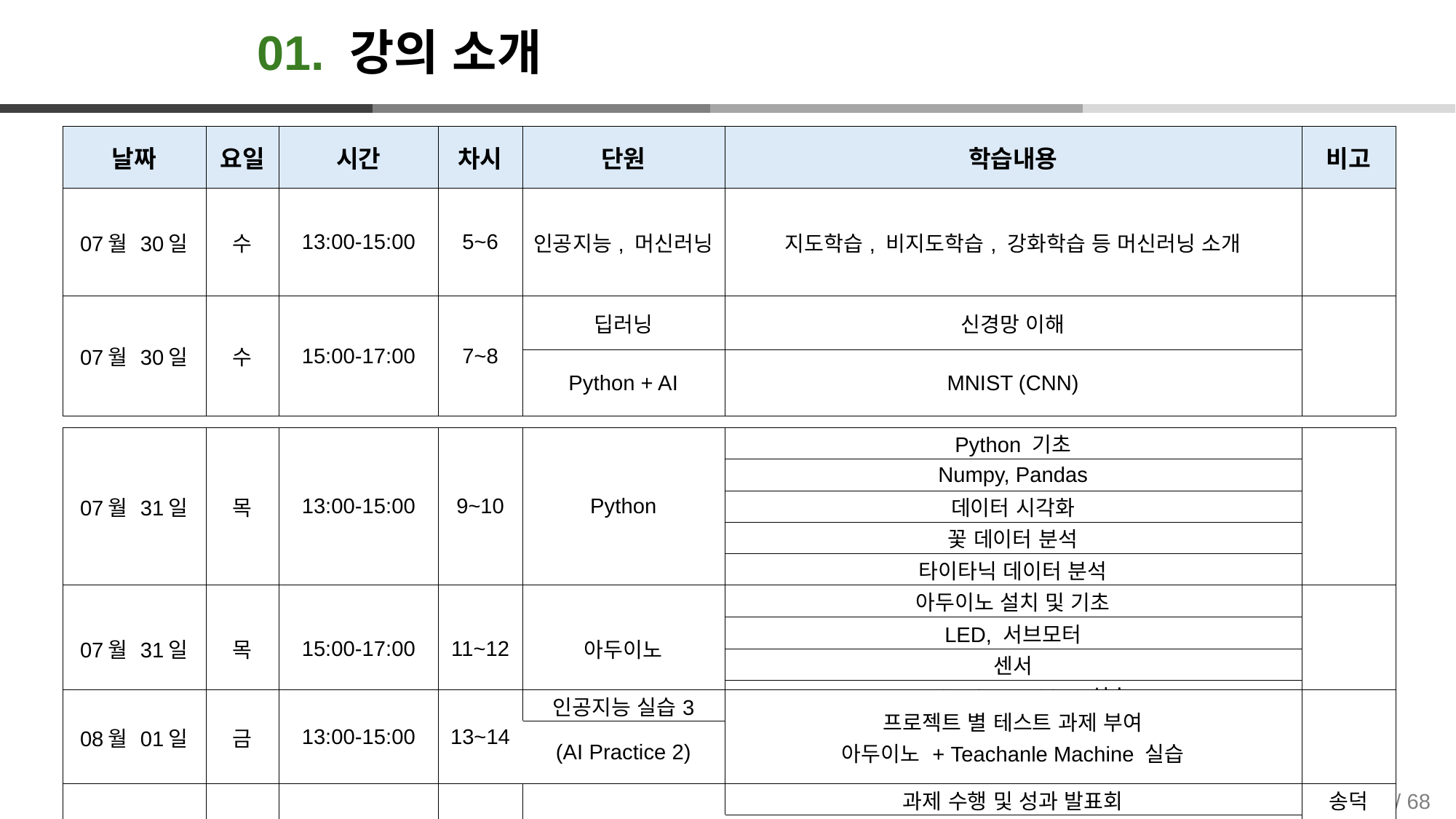

# 01. 강의 소개
| 날짜 | 요일 | 시간 | 차시 | 단원 | 학습내용 | 비고 |
| --- | --- | --- | --- | --- | --- | --- |
| 07월 30일 | 수 | 13:00-15:00 | 5~6 | 인공지능, 머신러닝 | 지도학습, 비지도학습, 강화학습 등 머신러닝 소개 |  |
| 07월 30일 | 수 | 15:00-17:00 | 7~8 | 딥러닝 | 신경망 이해 |  |
|  |  |  |  | Python + AI | MNIST (CNN) |  |
| 07월 31일 | 목 | 13:00-15:00 | 9~10 | Python | Python 기초 |  |
| --- | --- | --- | --- | --- | --- | --- |
|  |  |  |  |  | Numpy, Pandas |  |
|  |  |  |  |  | 데이터 시각화 |  |
|  |  |  |  |  | 꽃 데이터 분석 |  |
|  |  |  |  |  | 타이타닉 데이터 분석 |  |
| 07월 31일 | 목 | 15:00-17:00 | 11~12 | 아두이노 | 아두이노 설치 및 기초 |  |
|  |  |  |  |  | LED, 서브모터 |  |
|  |  |  |  |  | 센서 |  |
|  |  |  |  |  | Teachanle Machine 실습 |  |
| 08월 01일 | 금 | 13:00-15:00 | 13~14 | 인공지능 실습3 | 프로젝트 별 테스트 과제 부여 아두이노 + Teachanle Machine 실습 |  |
| --- | --- | --- | --- | --- | --- | --- |
|  |  |  |  | (AI Practice 2) |  |  |
| 08월 01일 | 금 | 15:00-17:00 | 15~16 | 성과 발표회 | 과제 수행 및 성과 발표회 | 송덕영/권태덕 |
|  |  |  |  |  | 발표 보완점 토론 |  |